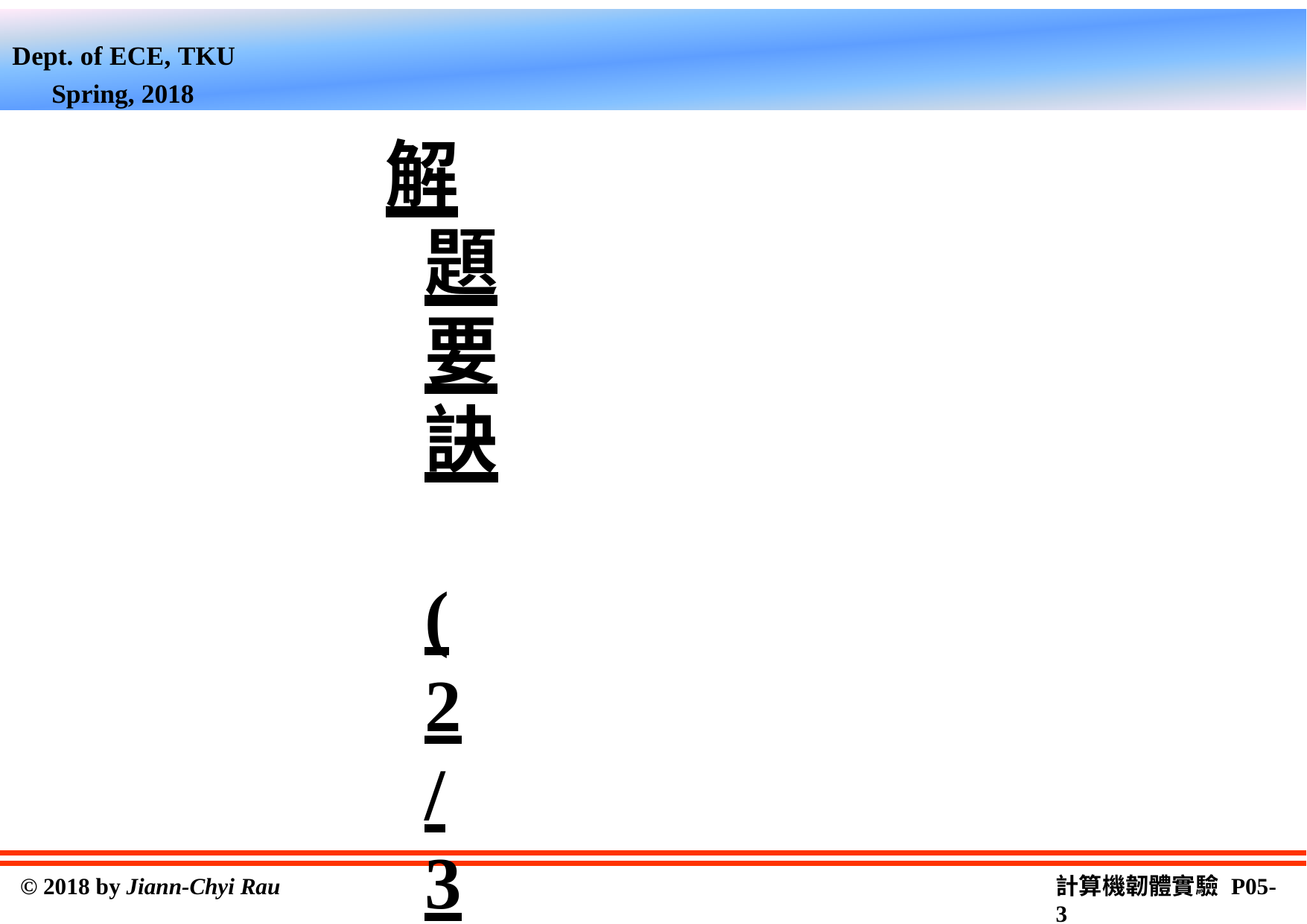

Dept. of ECE, TKU Spring, 2018
解題要訣 (2/3)

•	B的求法
–對每個數字(1-9)，統計兩者出現的次數，則較 小者就是該數字對B的貢獻；
–最後還要減去A

計算機韌體實驗 P05-3
© 2018 by Jiann-Chyi Rau